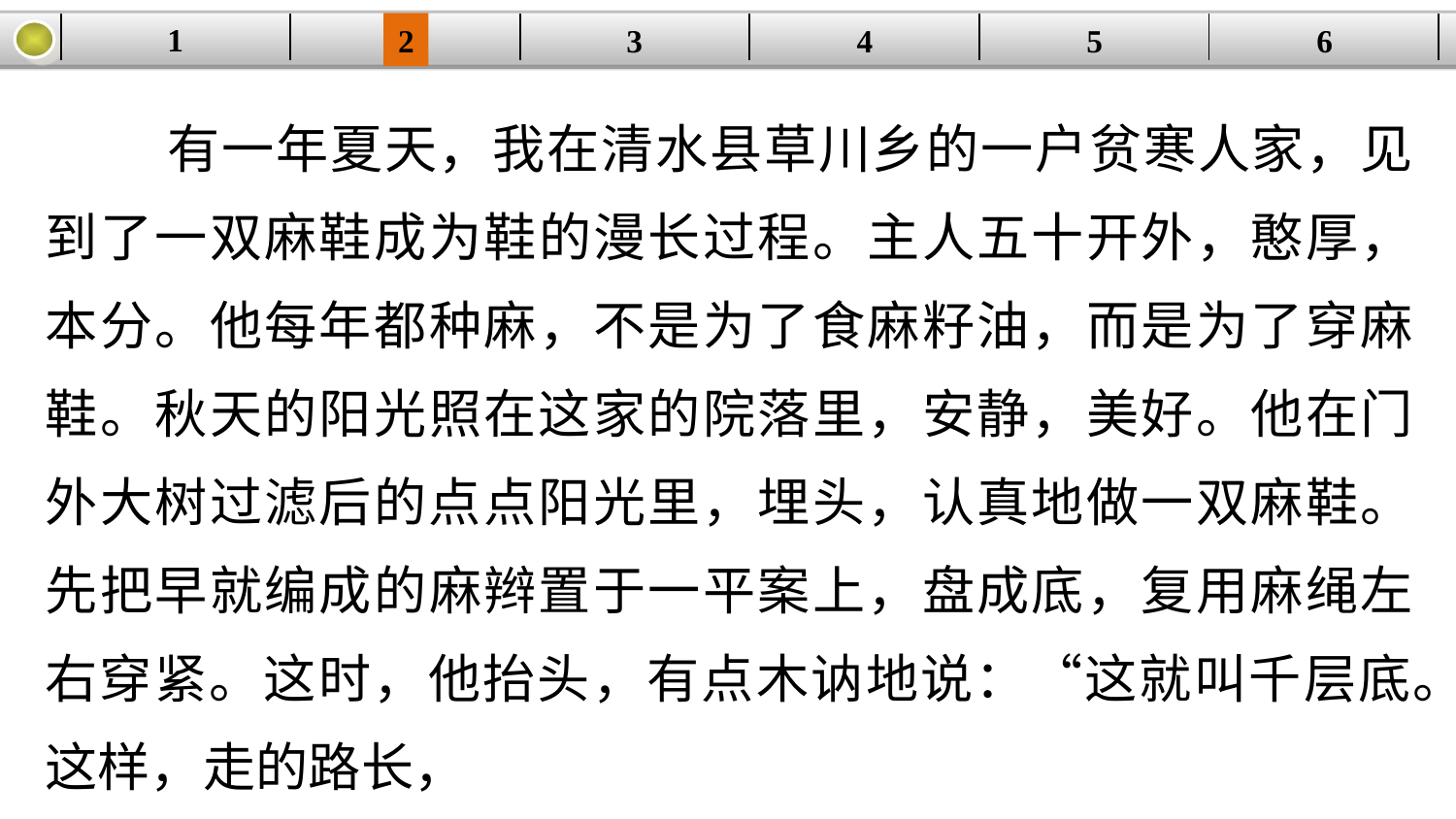

1
2
3
4
|  |  |  |  |  |  |
| --- | --- | --- | --- | --- | --- |
5
6

        有一年夏天，我在清水县草川乡的一户贫寒人家，见到了一双麻鞋成为鞋的漫长过程。主人五十开外，憨厚，本分。他每年都种麻，不是为了食麻籽油，而是为了穿麻鞋。秋天的阳光照在这家的院落里，安静，美好。他在门外大树过滤后的点点阳光里，埋头，认真地做一双麻鞋。先把早就编成的麻辫置于一平案上，盘成底，复用麻绳左右穿紧。这时，他抬头，有点木讷地说：“这就叫千层底。这样，走的路长，